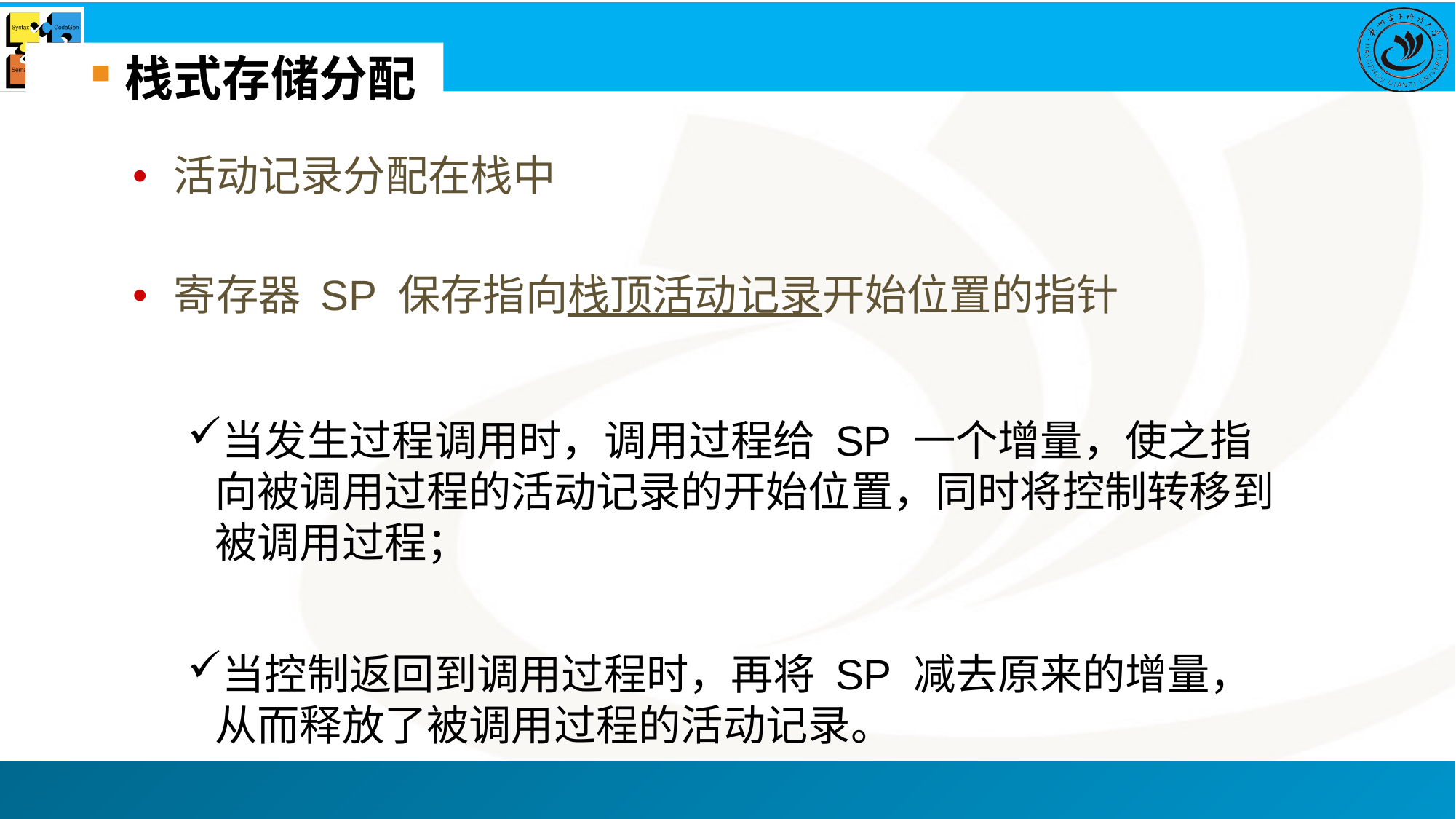

栈式存储分配
活动记录分配在栈中

寄存器 SP 保存指向栈顶活动记录开始位置的指针

当发生过程调用时，调用过程给 SP 一个增量，使之指向被调用过程的活动记录的开始位置，同时将控制转移到被调用过程；

当控制返回到调用过程时，再将 SP 减去原来的增量，从而释放了被调用过程的活动记录。
13